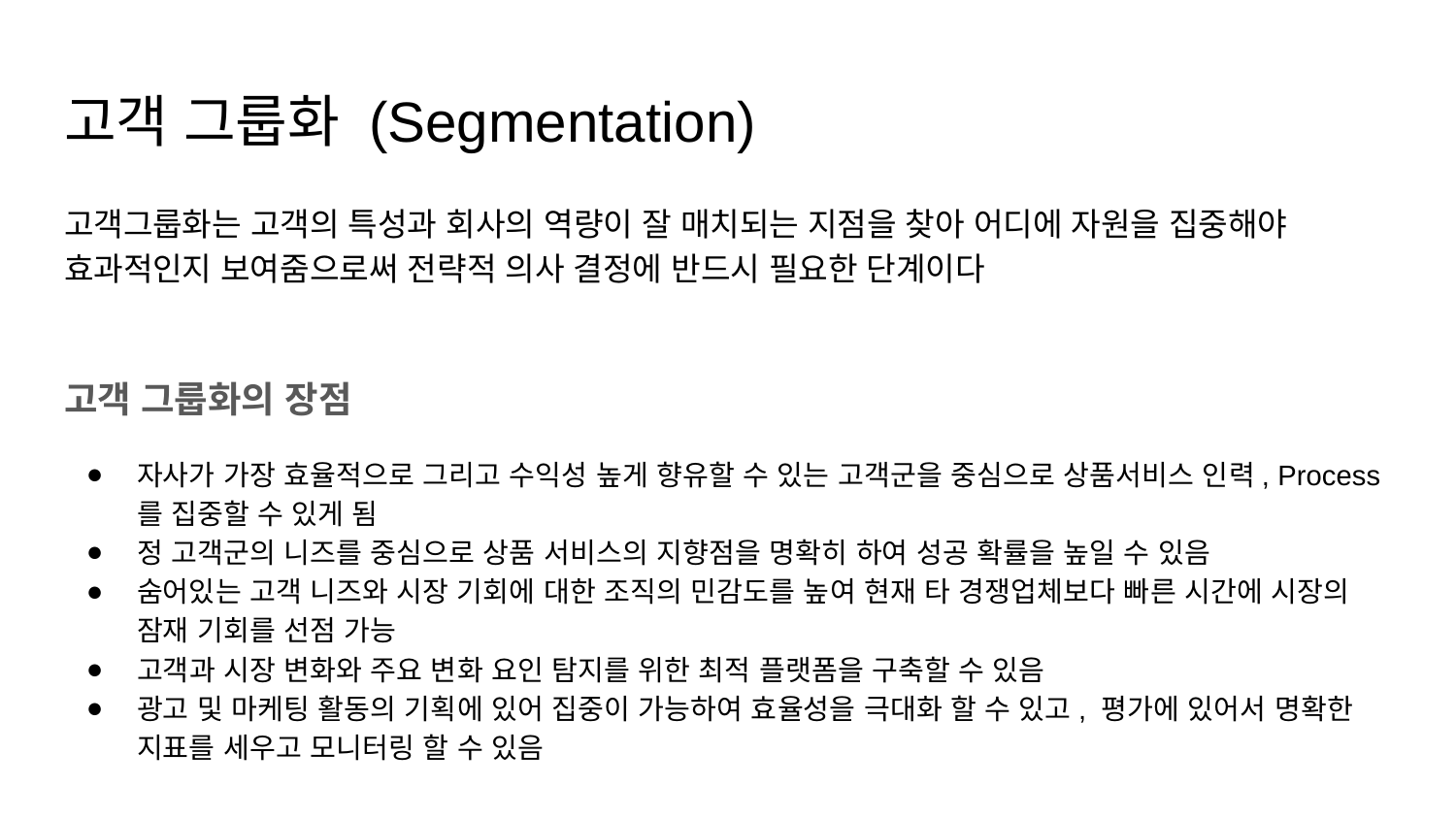

# 고객 그룹화 (Segmentation)
고객그룹화는 고객의 특성과 회사의 역량이 잘 매치되는 지점을 찾아 어디에 자원을 집중해야 효과적인지 보여줌으로써 전략적 의사 결정에 반드시 필요한 단계이다

고객 그룹화의 장점
자사가 가장 효율적으로 그리고 수익성 높게 향유할 수 있는 고객군을 중심으로 상품서비스 인력, Process를 집중할 수 있게 됨
정 고객군의 니즈를 중심으로 상품 서비스의 지향점을 명확히 하여 성공 확률을 높일 수 있음
숨어있는 고객 니즈와 시장 기회에 대한 조직의 민감도를 높여 현재 타 경쟁업체보다 빠른 시간에 시장의 잠재 기회를 선점 가능
고객과 시장 변화와 주요 변화 요인 탐지를 위한 최적 플랫폼을 구축할 수 있음
광고 및 마케팅 활동의 기획에 있어 집중이 가능하여 효율성을 극대화 할 수 있고, 평가에 있어서 명확한 지표를 세우고 모니터링 할 수 있음